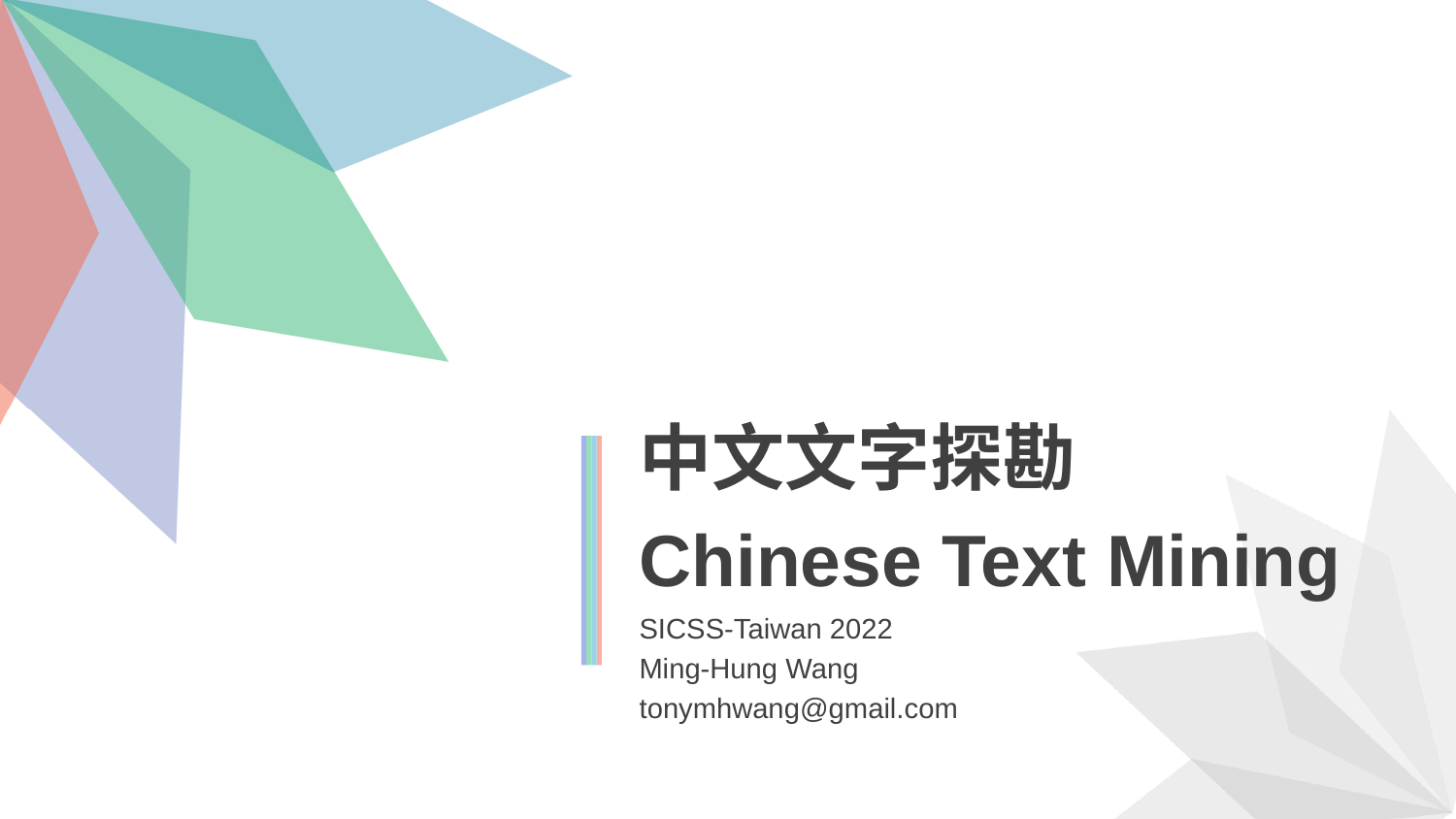

中文文字探勘
Chinese Text Mining

SICSS-Taiwan 2022
Ming-Hung Wang
tonymhwang@gmail.com